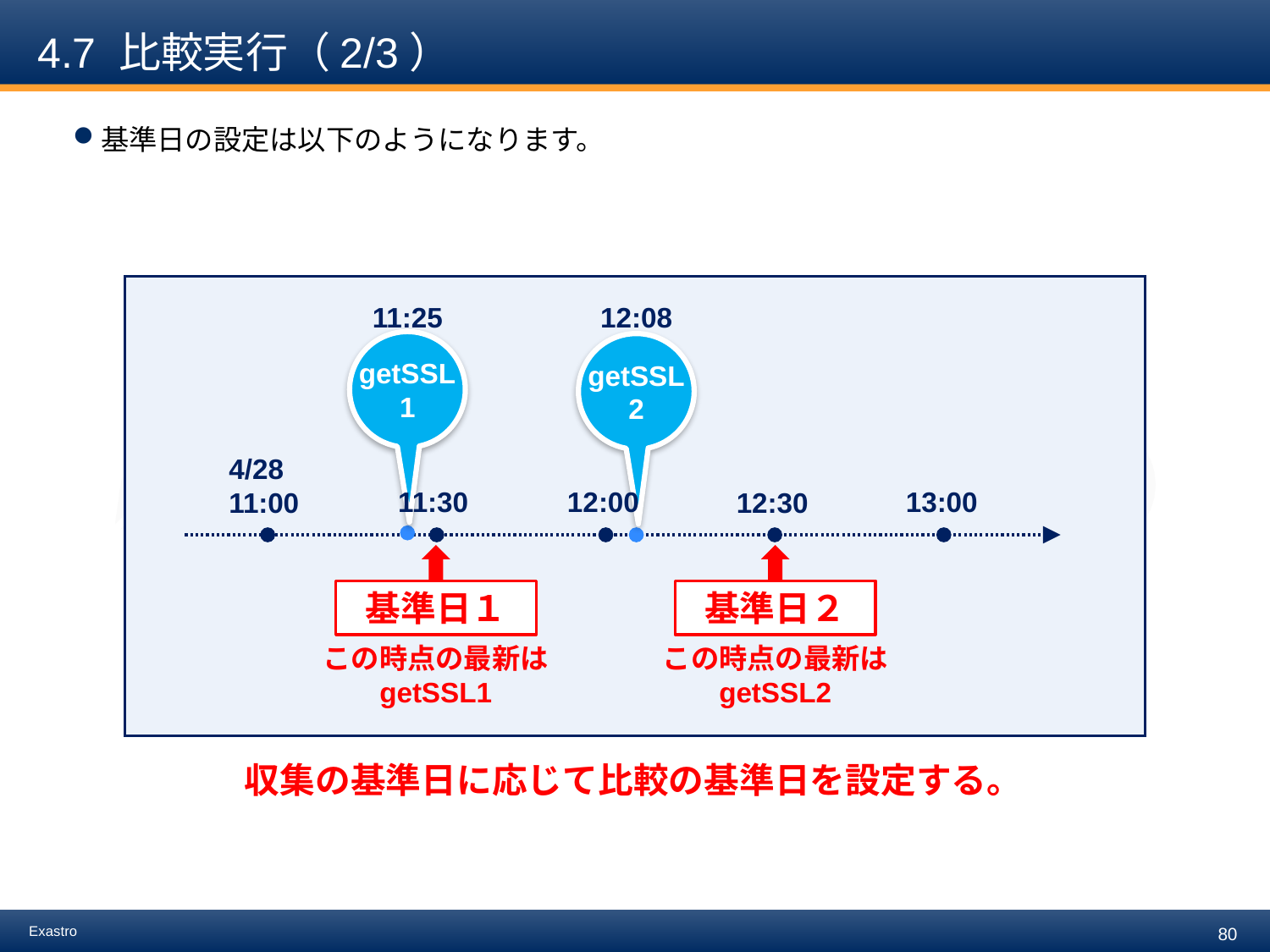

# 4.7 比較実行（2/3）
基準日の設定は以下のようになります。

11:25
12:08
getSSL
1
getSSL
2
4/28
11:00

12:30

11:30

12:00

13:00

基準日１
基準日２
この時点の最新は
getSSL1
この時点の最新は
getSSL2
収集の基準日に応じて比較の基準日を設定する。